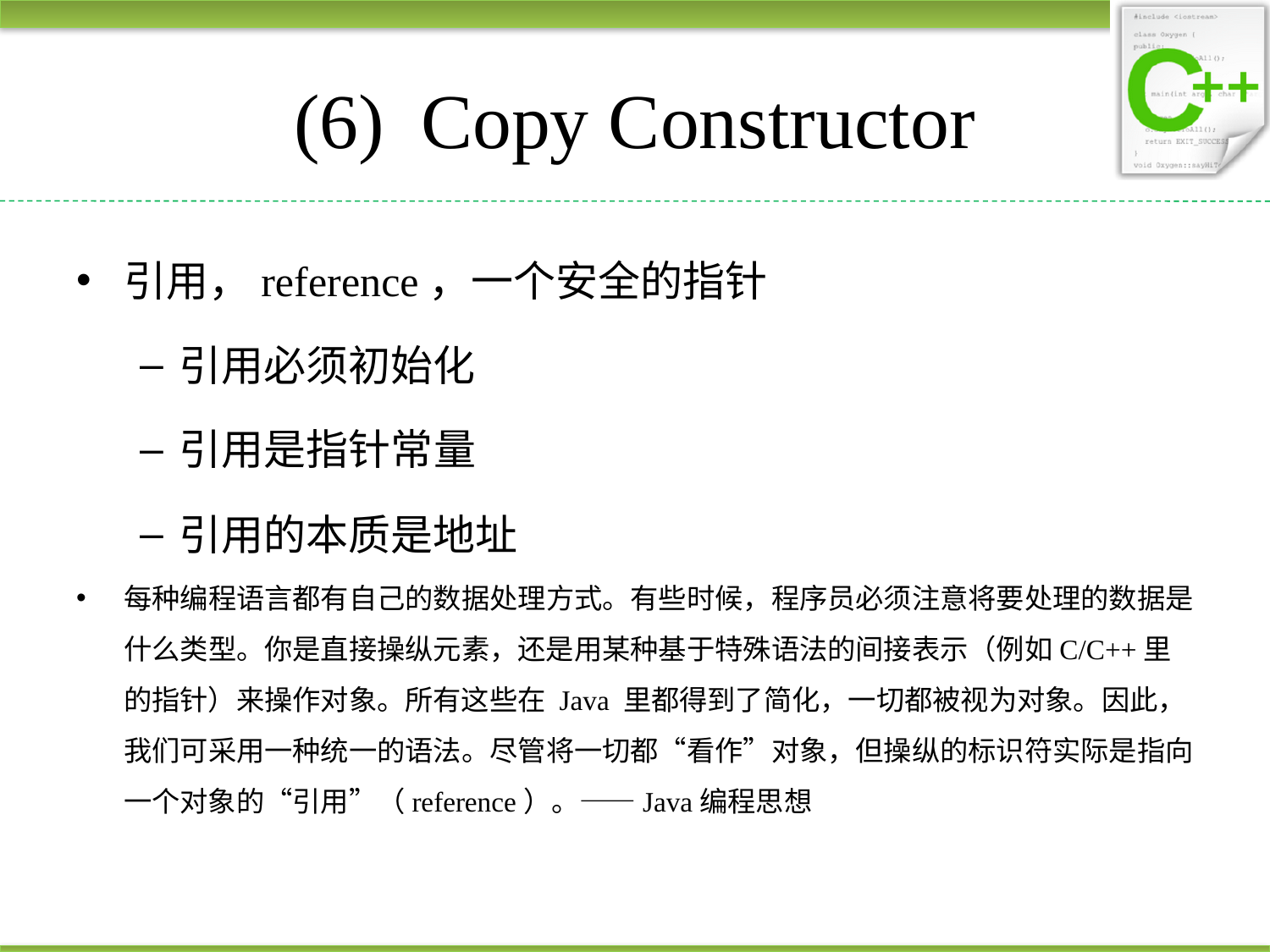

# (6)	Copy Constructor
引用，reference，一个安全的指针
引用必须初始化
引用是指针常量
引用的本质是地址
每种编程语言都有自己的数据处理方式。有些时候，程序员必须注意将要处理的数据是什么类型。你是直接操纵元素，还是用某种基于特殊语法的间接表示（例如C/C++里的指针）来操作对象。所有这些在 Java 里都得到了简化，一切都被视为对象。因此，我们可采用一种统一的语法。尽管将一切都“看作”对象，但操纵的标识符实际是指向一个对象的“引用”（reference）。——Java编程思想